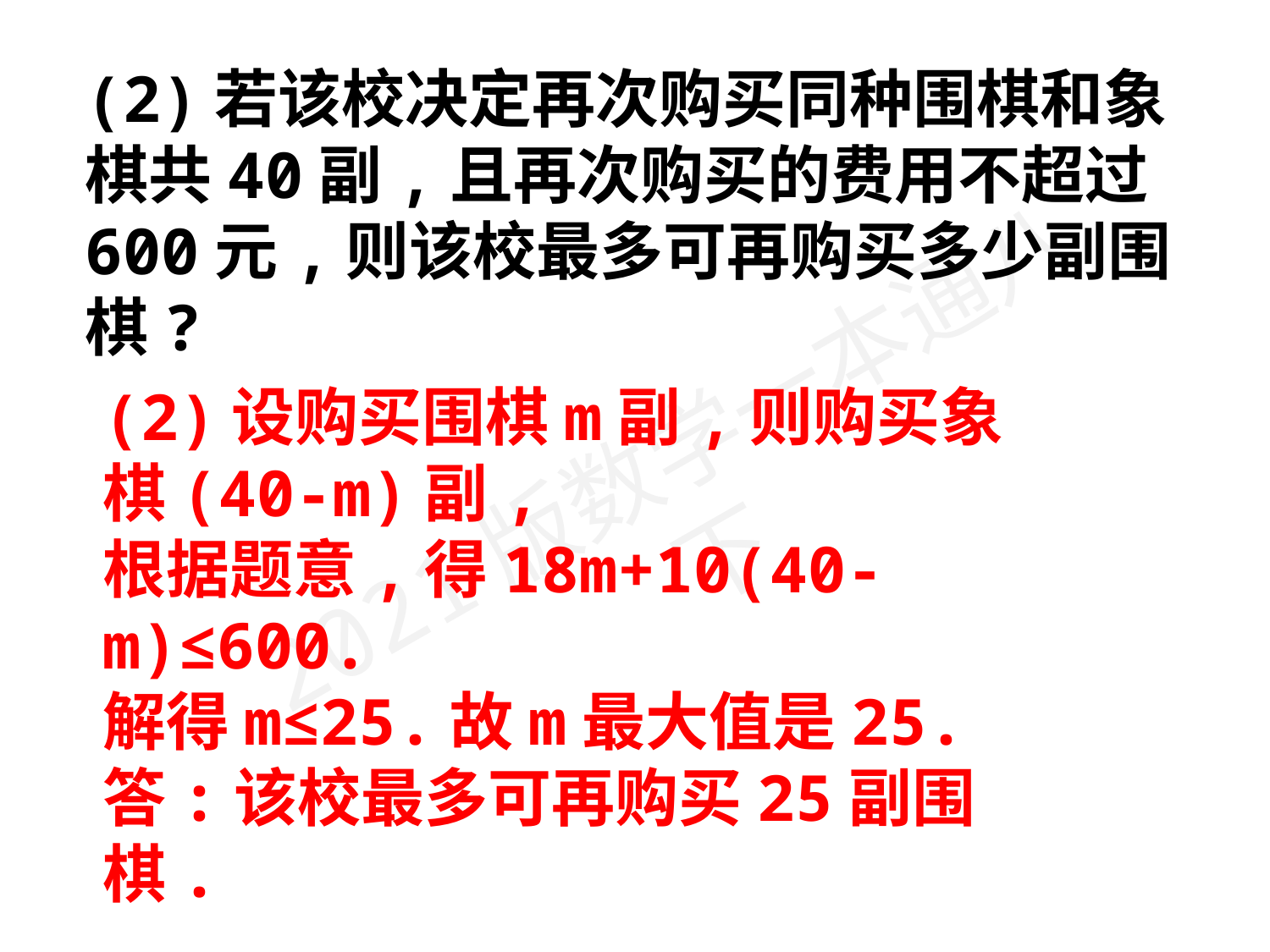

(2)若该校决定再次购买同种围棋和象棋共40副,且再次购买的费用不超过600元,则该校最多可再购买多少副围棋?
(2)设购买围棋m副,则购买象棋(40-m)副,
根据题意,得18m+10(40-m)≤600.
解得m≤25.故m最大值是25.
答:该校最多可再购买25副围棋.